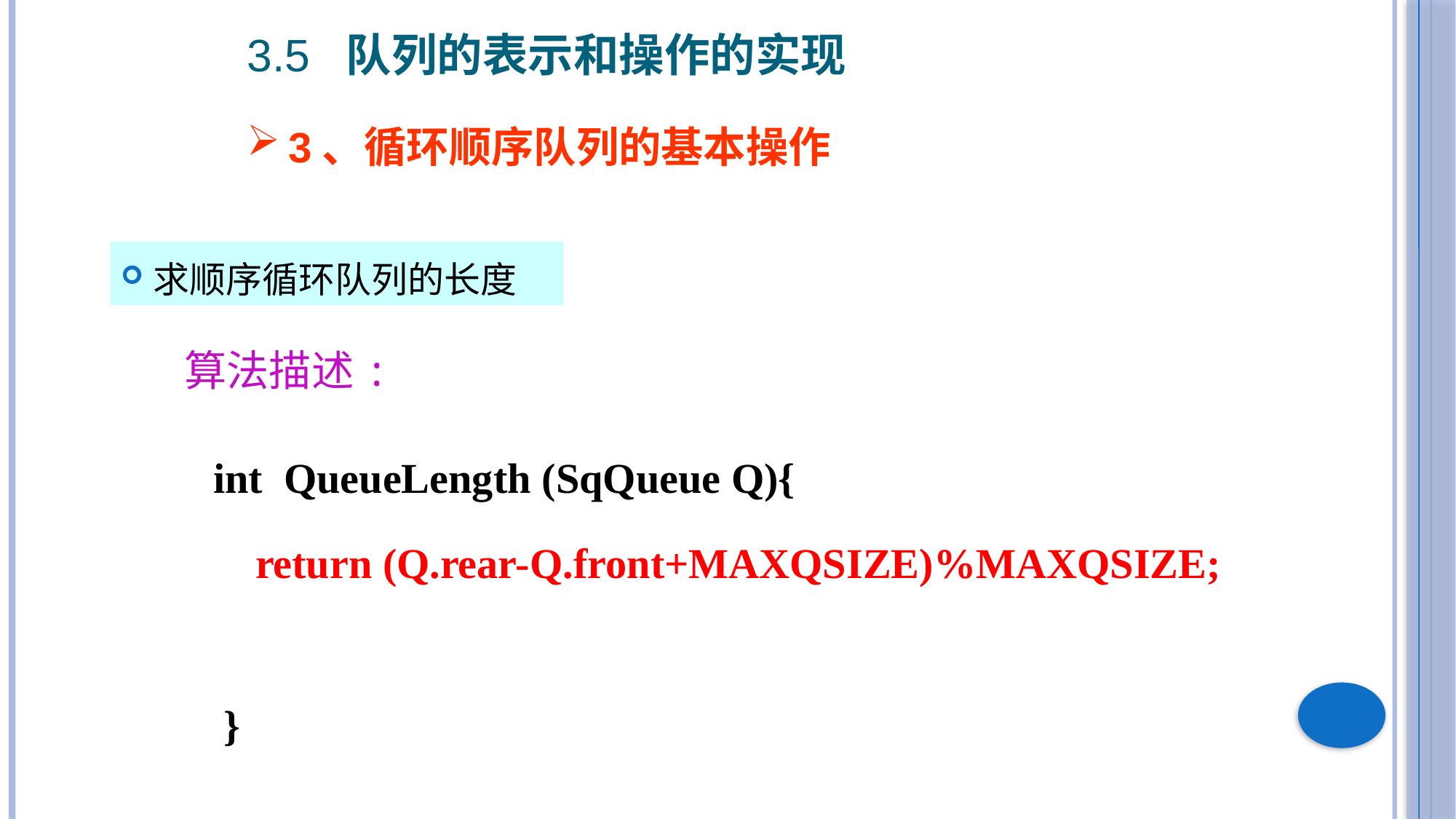

3.5  队列的表示和操作的实现
3、循环顺序队列的基本操作

求顺序循环队列的长度
算法描述:
# int  QueueLength (SqQueue Q){
    return (Q.rear-Q.front+MAXQSIZE)%MAXQSIZE;
 }